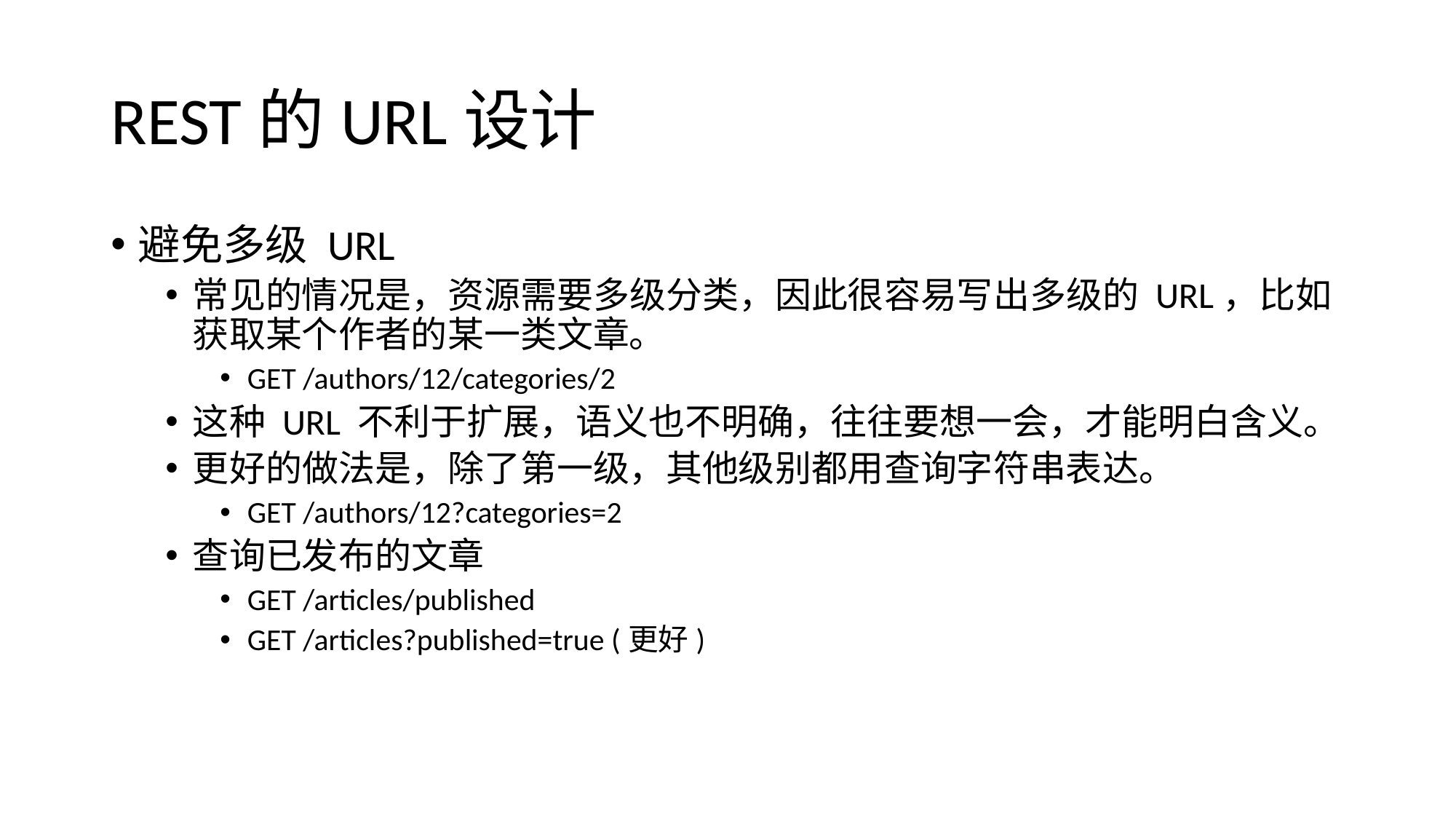

# REST的URL设计
避免多级 URL
常见的情况是，资源需要多级分类，因此很容易写出多级的 URL，比如获取某个作者的某一类文章。
GET /authors/12/categories/2
这种 URL 不利于扩展，语义也不明确，往往要想一会，才能明白含义。
更好的做法是，除了第一级，其他级别都用查询字符串表达。
GET /authors/12?categories=2
查询已发布的文章
GET /articles/published
GET /articles?published=true (更好)